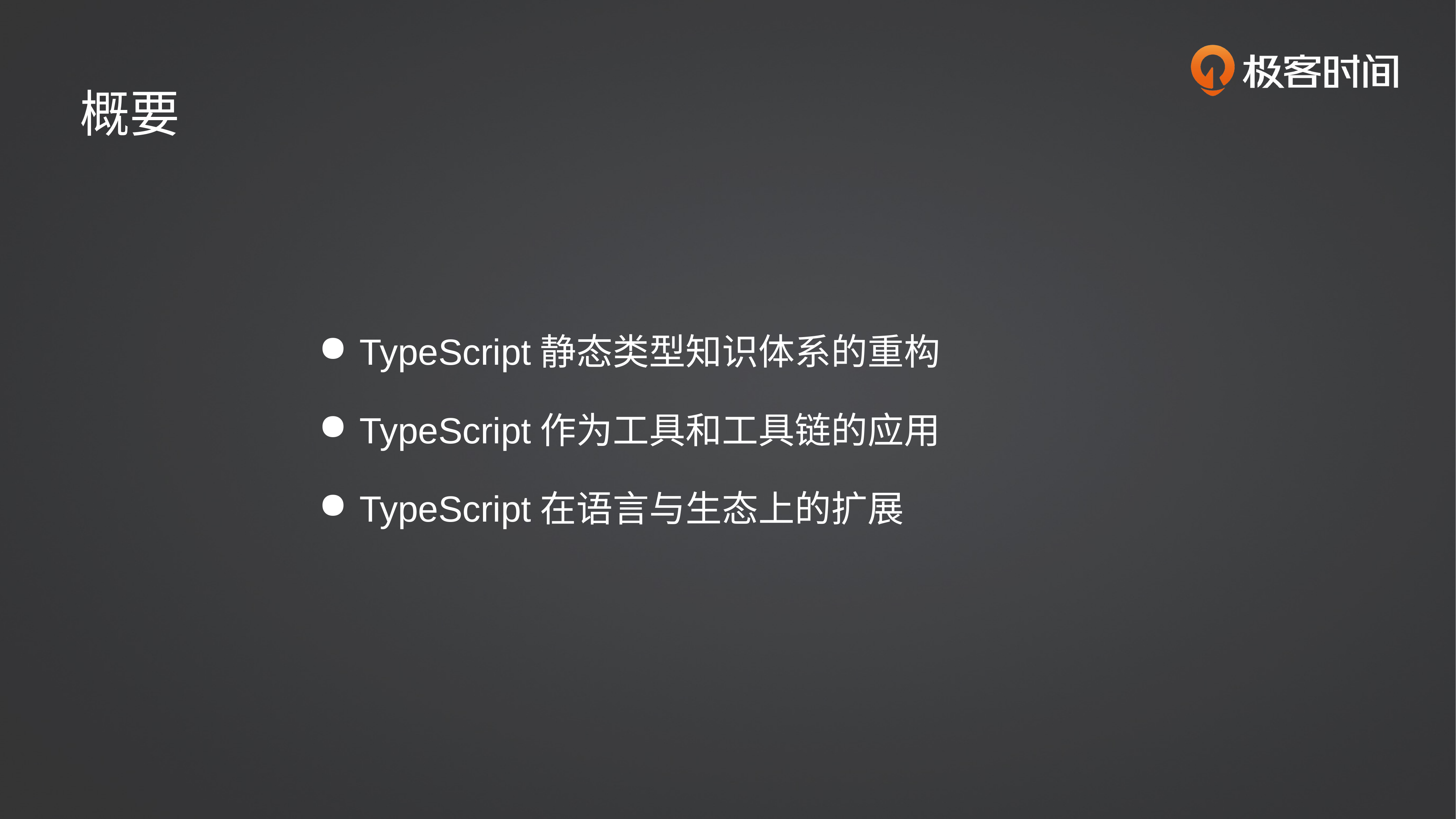

概要
TypeScript静态类型知识体系的重构
TypeScript作为工具和工具链的应用
TypeScript在语言与生态上的扩展